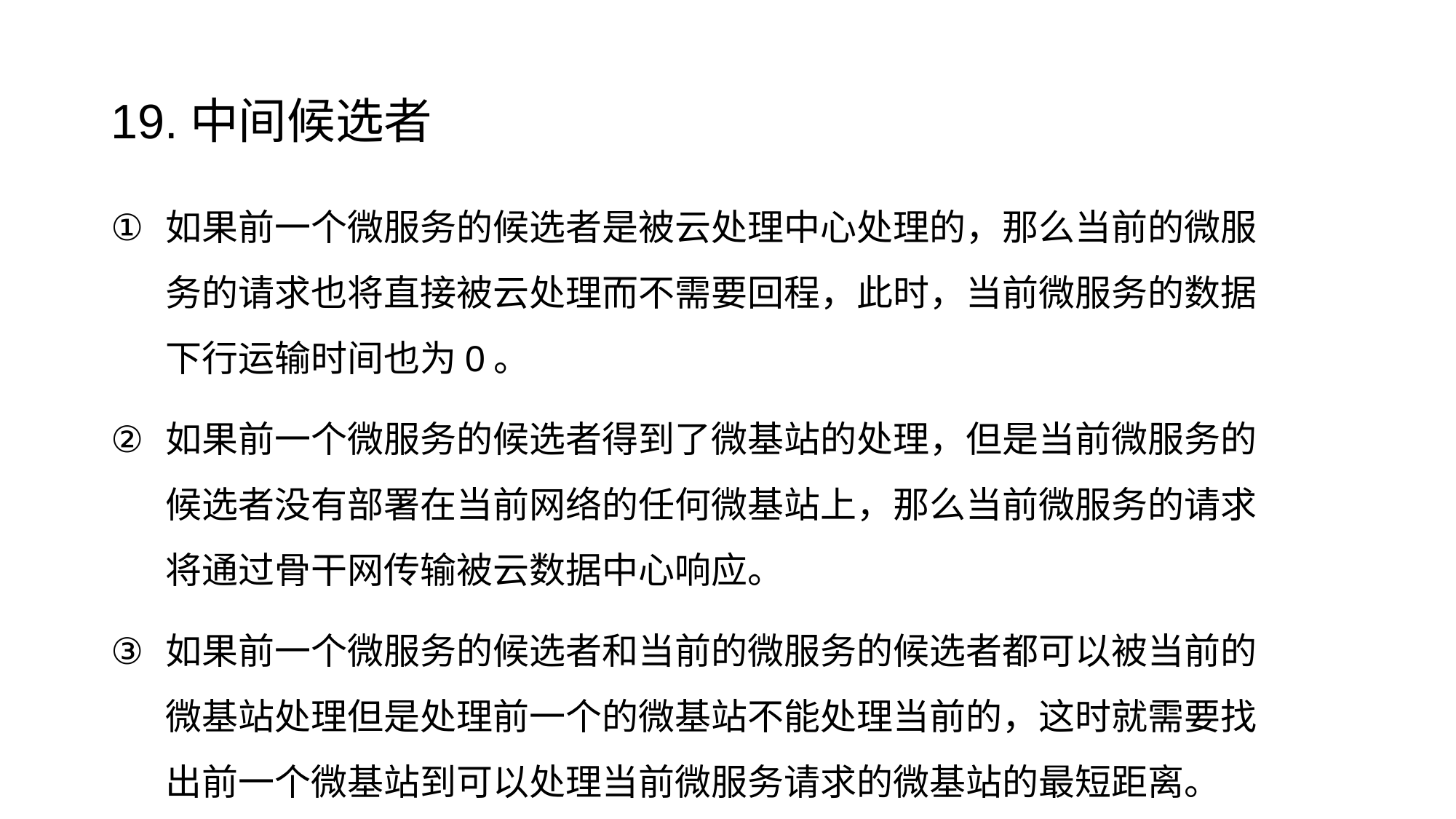

# 19.中间候选者
如果前一个微服务的候选者是被云处理中心处理的，那么当前的微服务的请求也将直接被云处理而不需要回程，此时，当前微服务的数据下行运输时间也为0。
如果前一个微服务的候选者得到了微基站的处理，但是当前微服务的候选者没有部署在当前网络的任何微基站上，那么当前微服务的请求将通过骨干网传输被云数据中心响应。
如果前一个微服务的候选者和当前的微服务的候选者都可以被当前的微基站处理但是处理前一个的微基站不能处理当前的，这时就需要找出前一个微基站到可以处理当前微服务请求的微基站的最短距离。